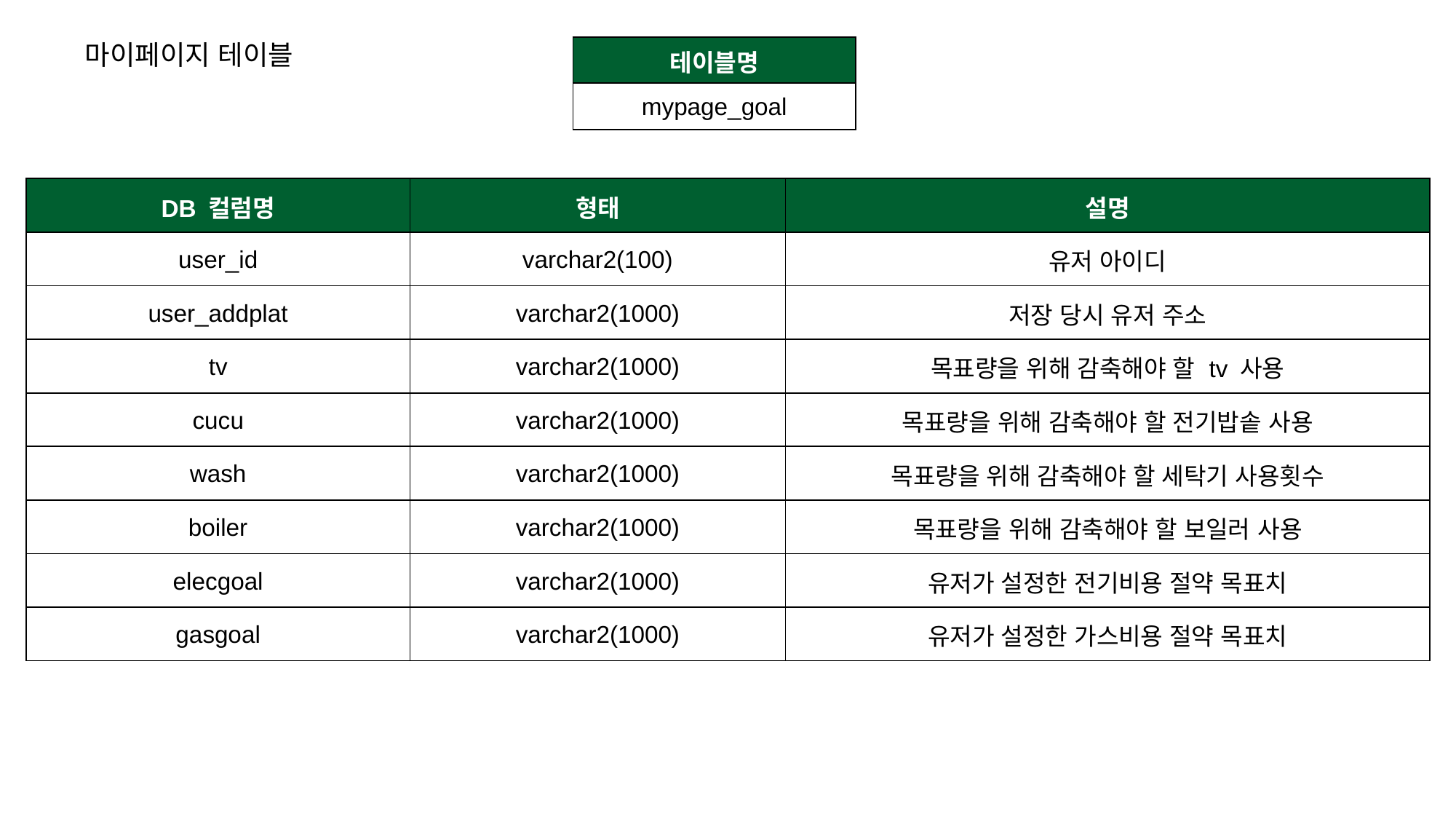

마이페이지 테이블
| 테이블명 |
| --- |
| mypage\_goal |
| DB 컬럼명 | 형태 | 설명 |
| --- | --- | --- |
| user\_id | varchar2(100) | 유저 아이디 |
| user\_addplat | varchar2(1000) | 저장 당시 유저 주소 |
| tv | varchar2(1000) | 목표량을 위해 감축해야 할 tv 사용 |
| cucu | varchar2(1000) | 목표량을 위해 감축해야 할 전기밥솥 사용 |
| wash | varchar2(1000) | 목표량을 위해 감축해야 할 세탁기 사용횟수 |
| boiler | varchar2(1000) | 목표량을 위해 감축해야 할 보일러 사용 |
| elecgoal | varchar2(1000) | 유저가 설정한 전기비용 절약 목표치 |
| gasgoal | varchar2(1000) | 유저가 설정한 가스비용 절약 목표치 |